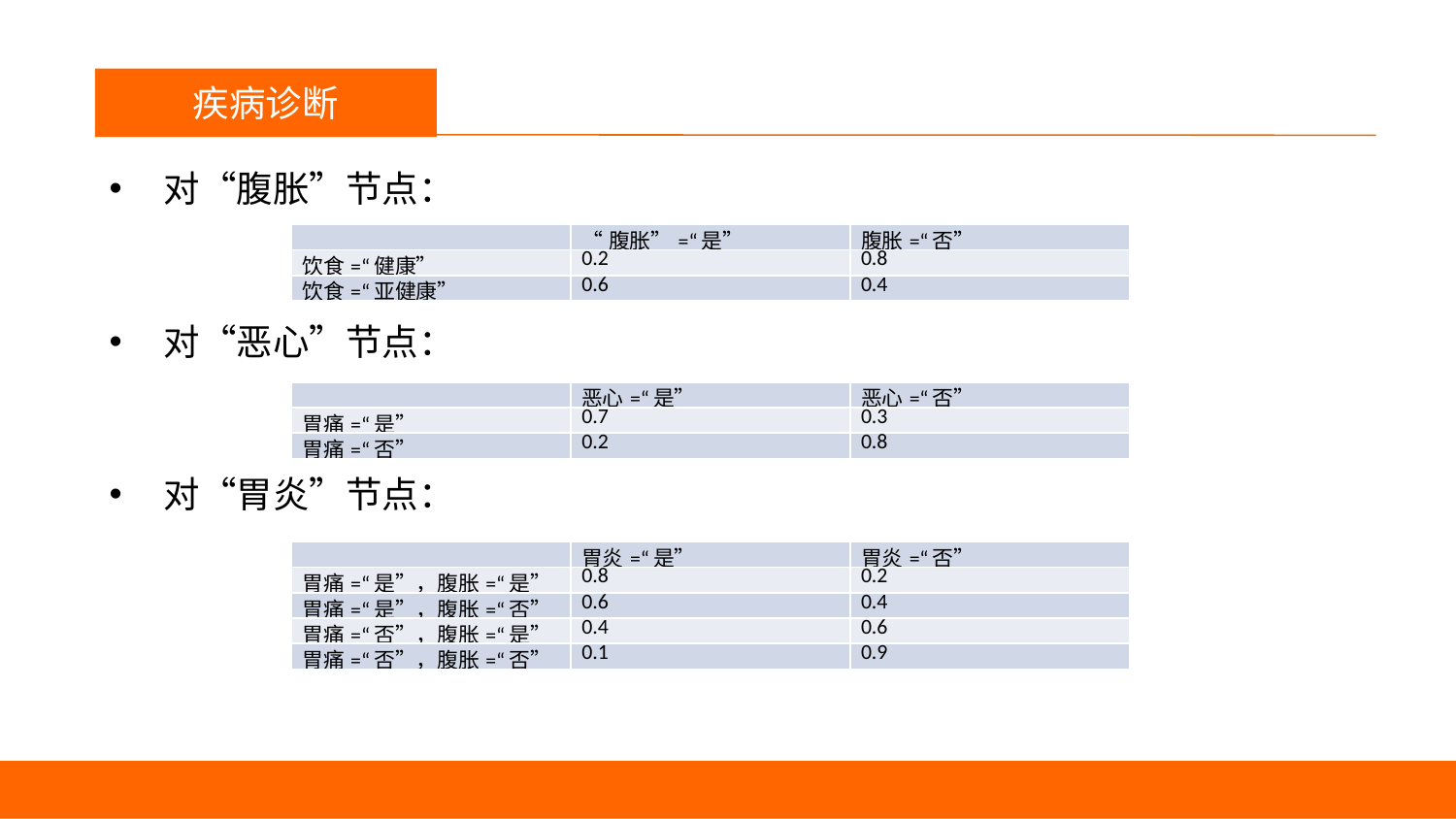

议程
疾病诊断

对“腹胀”节点：

对“恶心”节点：

对“胃炎”节点：

|  | “腹胀”=“是” | 腹胀=“否” |
| --- | --- | --- |
| 饮食=“健康” | 0.2 | 0.8 |
| 饮食=“亚健康” | 0.6 | 0.4 |
|  | 恶心=“是” | 恶心=“否” |
| --- | --- | --- |
| 胃痛=“是” | 0.7 | 0.3 |
| 胃痛=“否” | 0.2 | 0.8 |
|  | 胃炎=“是” | 胃炎=“否” |
| --- | --- | --- |
| 胃痛=“是”，腹胀=“是” | 0.8 | 0.2 |
| 胃痛=“是”，腹胀=“否” | 0.6 | 0.4 |
| 胃痛=“否”，腹胀=“是” | 0.4 | 0.6 |
| 胃痛=“否”，腹胀=“否” | 0.1 | 0.9 |